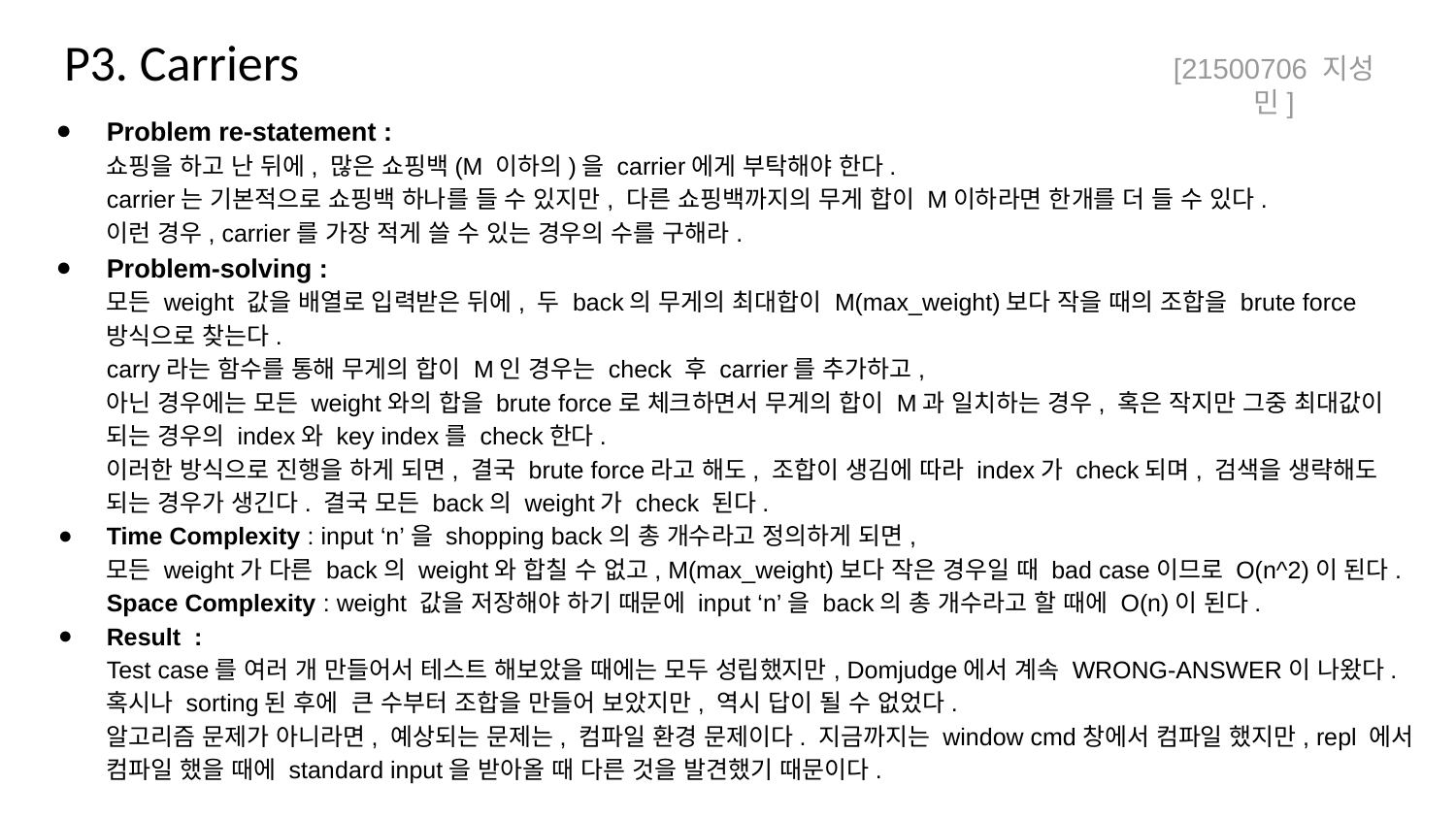

# P3. Carriers
[21500706 지성민]
Problem re-statement :
쇼핑을 하고 난 뒤에, 많은 쇼핑백(M 이하의)을 carrier에게 부탁해야 한다.
carrier는 기본적으로 쇼핑백 하나를 들 수 있지만, 다른 쇼핑백까지의 무게 합이 M이하라면 한개를 더 들 수 있다.
이런 경우, carrier를 가장 적게 쓸 수 있는 경우의 수를 구해라.
Problem-solving :
모든 weight 값을 배열로 입력받은 뒤에, 두 back의 무게의 최대합이 M(max_weight)보다 작을 때의 조합을 brute force 방식으로 찾는다.
carry라는 함수를 통해 무게의 합이 M인 경우는 check 후 carrier를 추가하고,
아닌 경우에는 모든 weight와의 합을 brute force로 체크하면서 무게의 합이 M과 일치하는 경우, 혹은 작지만 그중 최대값이 되는 경우의 index와 key index를 check한다.
이러한 방식으로 진행을 하게 되면, 결국 brute force라고 해도, 조합이 생김에 따라 index가 check되며, 검색을 생략해도 되는 경우가 생긴다. 결국 모든 back의 weight가 check 된다.
Time Complexity : input ‘n’을 shopping back의 총 개수라고 정의하게 되면,
모든 weight가 다른 back의 weight와 합칠 수 없고, M(max_weight)보다 작은 경우일 때 bad case이므로 O(n^2)이 된다.
Space Complexity : weight 값을 저장해야 하기 때문에 input ‘n’을 back의 총 개수라고 할 때에 O(n)이 된다.
Result  :
Test case를 여러 개 만들어서 테스트 해보았을 때에는 모두 성립했지만, Domjudge에서 계속 WRONG-ANSWER이 나왔다.
혹시나 sorting된 후에  큰 수부터 조합을 만들어 보았지만, 역시 답이 될 수 없었다.
알고리즘 문제가 아니라면, 예상되는 문제는, 컴파일 환경 문제이다. 지금까지는 window cmd창에서 컴파일 했지만, repl 에서 컴파일 했을 때에 standard input을 받아올 때 다른 것을 발견했기 때문이다.